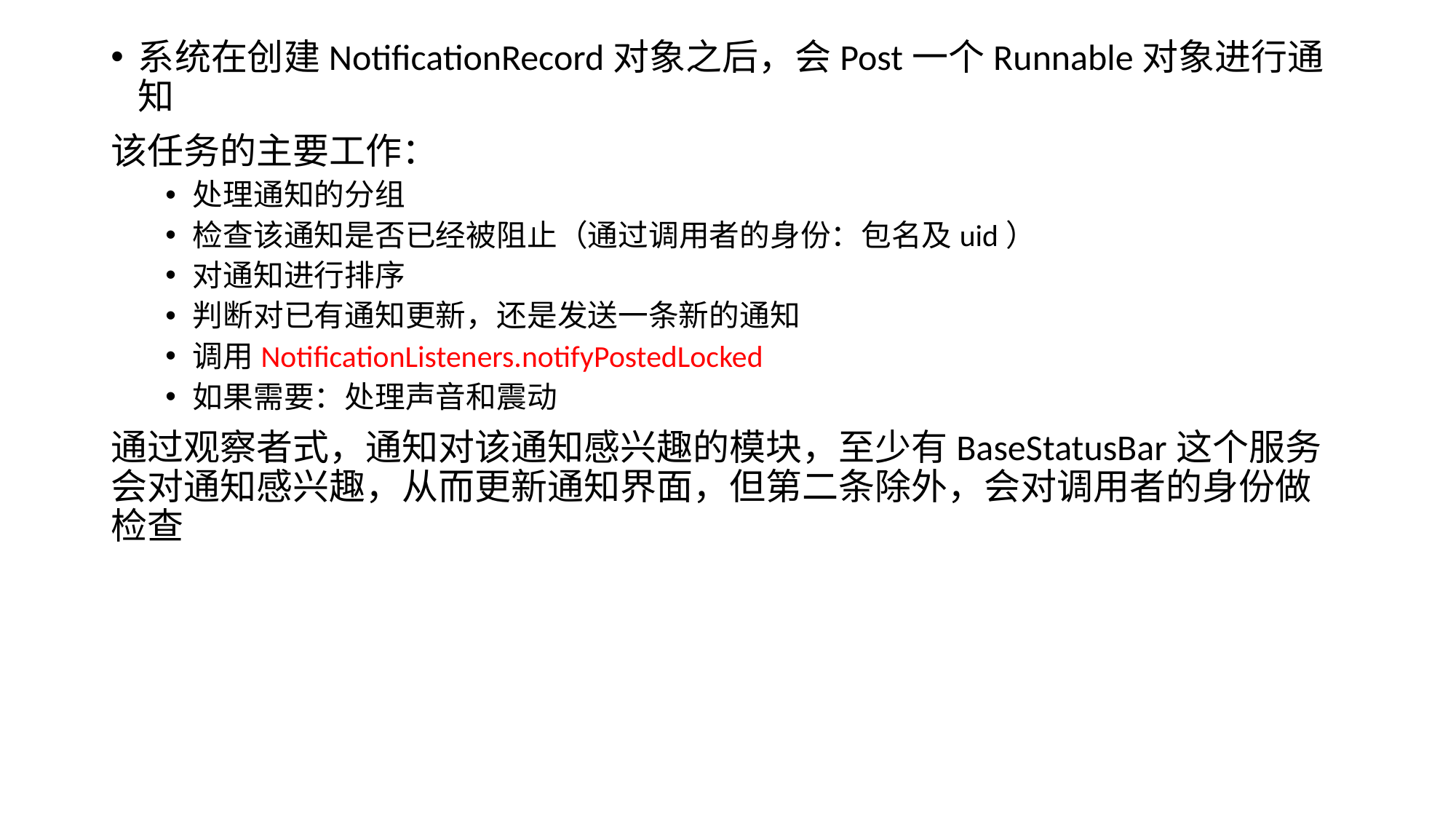

系统在创建NotificationRecord对象之后，会Post一个Runnable对象进行通知
该任务的主要工作：
处理通知的分组
检查该通知是否已经被阻止（通过调用者的身份：包名及uid）
对通知进行排序
判断对已有通知更新，还是发送一条新的通知
调用NotificationListeners.notifyPostedLocked
如果需要：处理声音和震动
通过观察者式，通知对该通知感兴趣的模块，至少有BaseStatusBar这个服务会对通知感兴趣，从而更新通知界面，但第二条除外，会对调用者的身份做检查